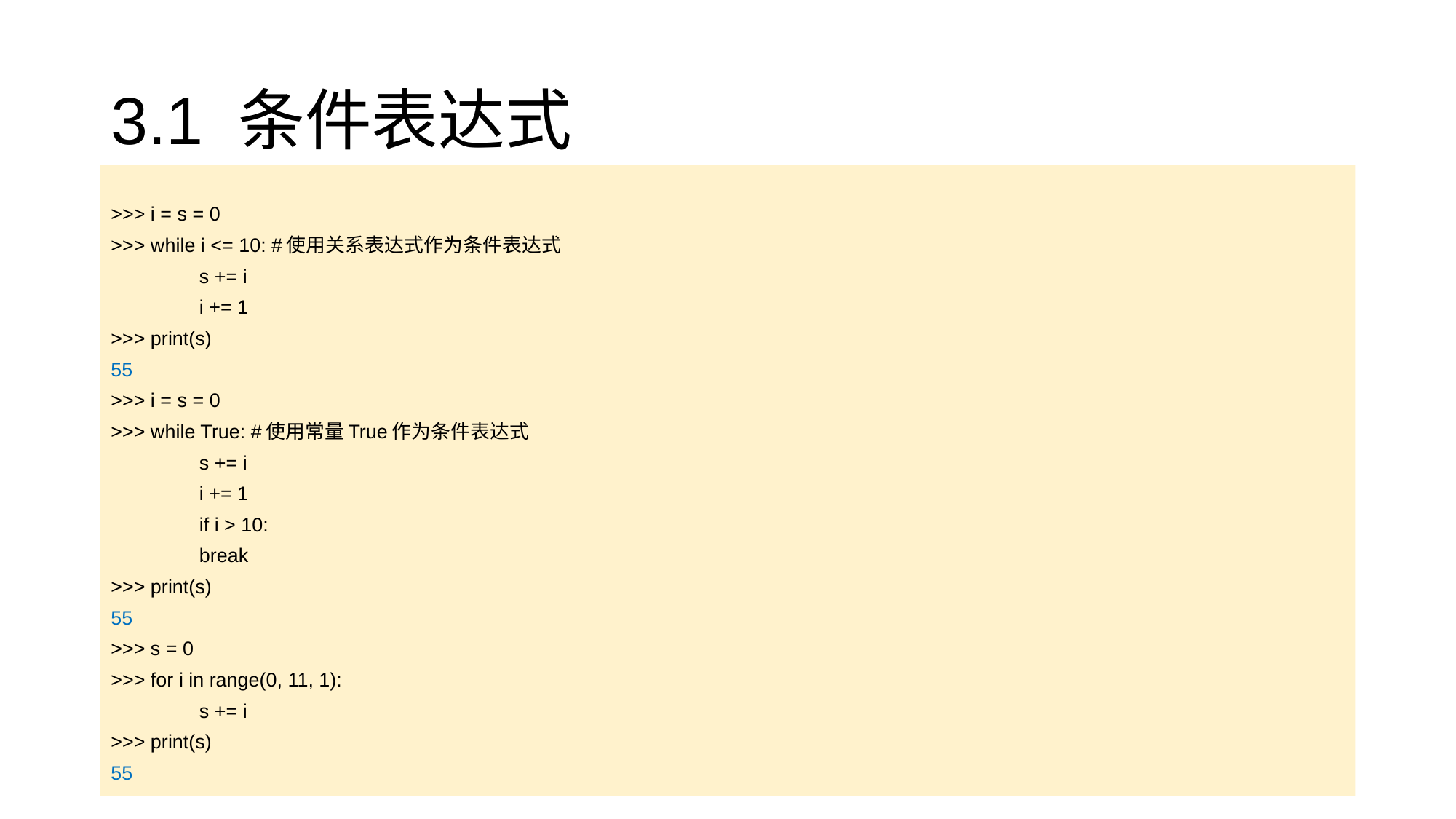

# 3.1 条件表达式

>>> i = s = 0
>>> while i <= 10: #使用关系表达式作为条件表达式
	s += i
	i += 1
>>> print(s)
55
>>> i = s = 0
>>> while True: #使用常量True作为条件表达式
	s += i
	i += 1
	if i > 10:
		break
>>> print(s)
55
>>> s = 0
>>> for i in range(0, 11, 1):
	s += i
>>> print(s)
55